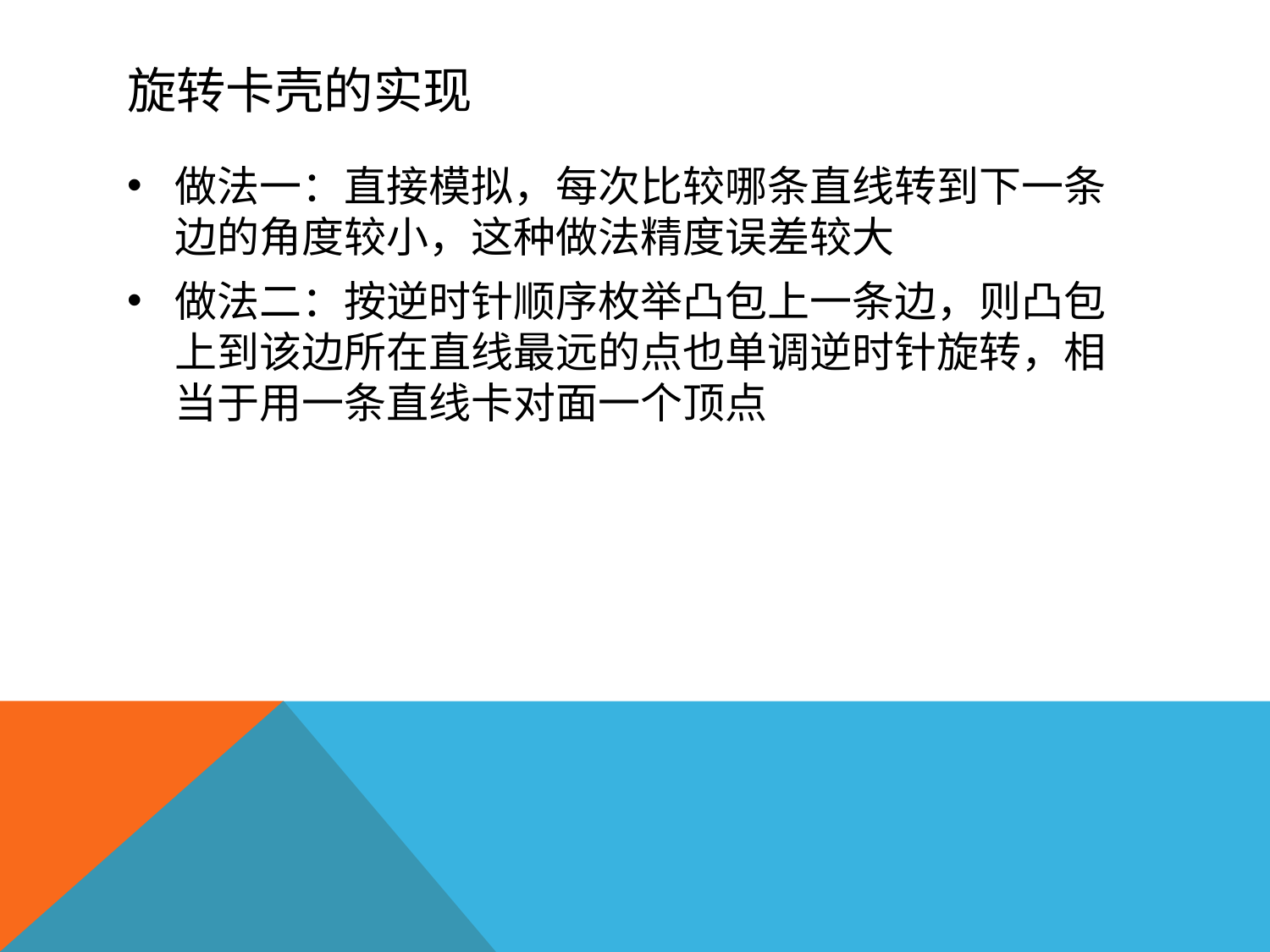

# 旋转卡壳的实现
做法一：直接模拟，每次比较哪条直线转到下一条边的角度较小，这种做法精度误差较大
做法二：按逆时针顺序枚举凸包上一条边，则凸包上到该边所在直线最远的点也单调逆时针旋转，相当于用一条直线卡对面一个顶点